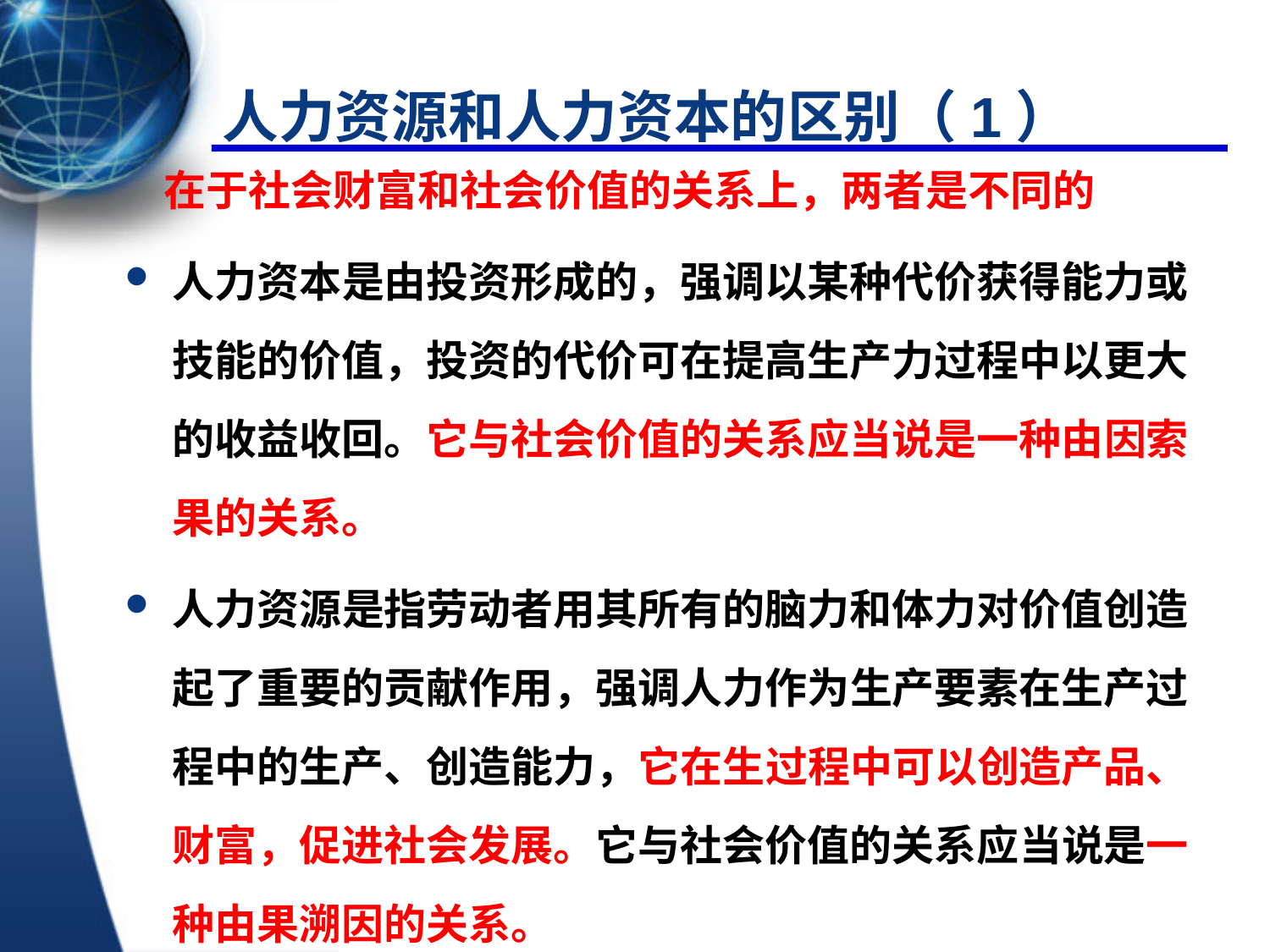

# 人力资源和人力资本的区别（1）
   在于社会财富和社会价值的关系上，两者是不同的
人力资本是由投资形成的，强调以某种代价获得能力或技能的价值，投资的代价可在提高生产力过程中以更大的收益收回。它与社会价值的关系应当说是一种由因索果的关系。
人力资源是指劳动者用其所有的脑力和体力对价值创造起了重要的贡献作用，强调人力作为生产要素在生产过程中的生产、创造能力，它在生过程中可以创造产品、财富，促进社会发展。它与社会价值的关系应当说是一种由果溯因的关系。